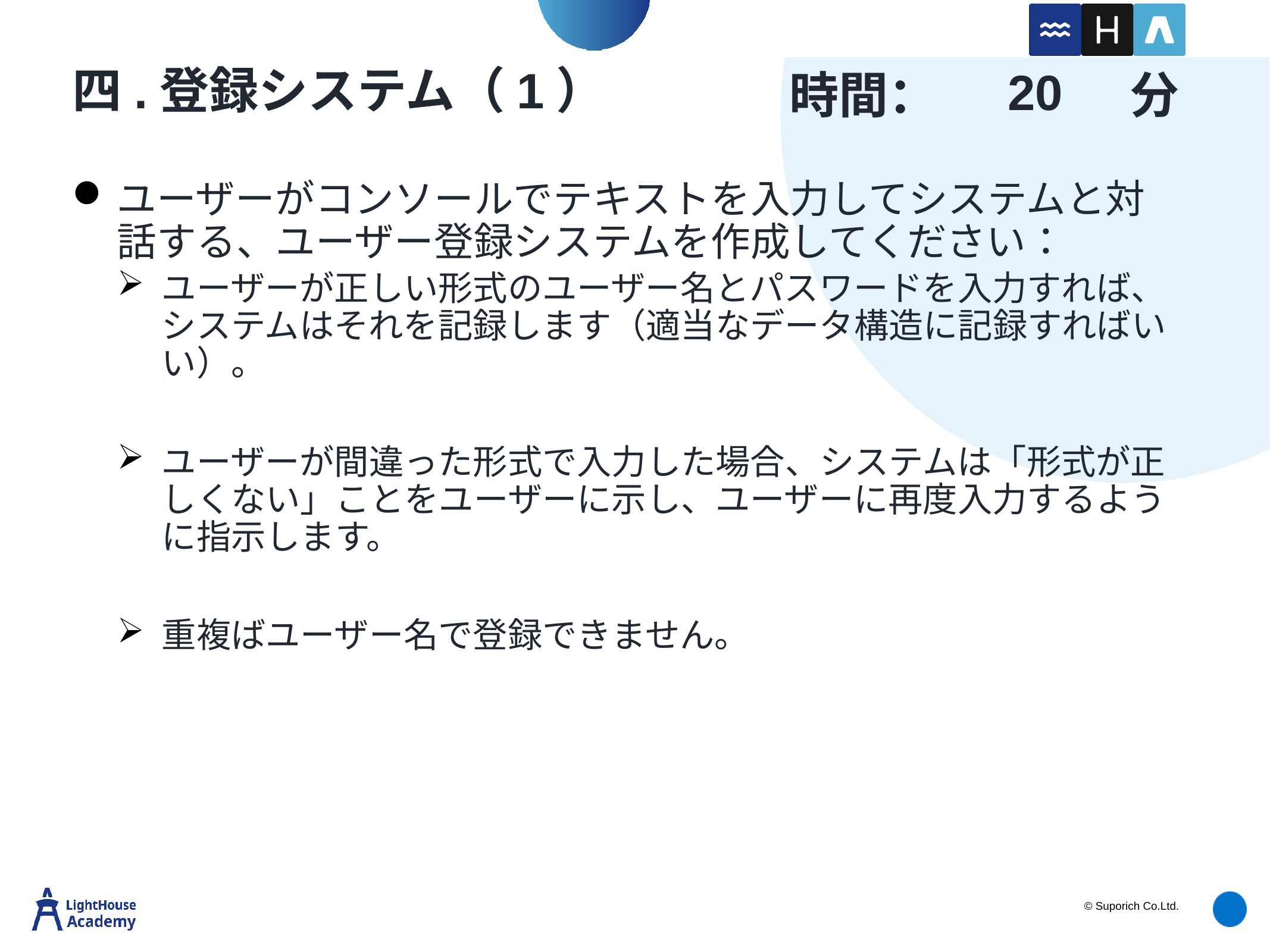

20
# 四.登録システム（1）
ユーザーがコンソールでテキストを入力してシステムと対話する、ユーザー登録システムを作成してください：
ユーザーが正しい形式のユーザー名とパスワードを入力すれば、システムはそれを記録します（適当なデータ構造に記録すればいい）。

ユーザーが間違った形式で入力した場合、システムは「形式が正しくない」ことをユーザーに示し、ユーザーに再度入力するように指示します。

重複ばユーザー名で登録できません。